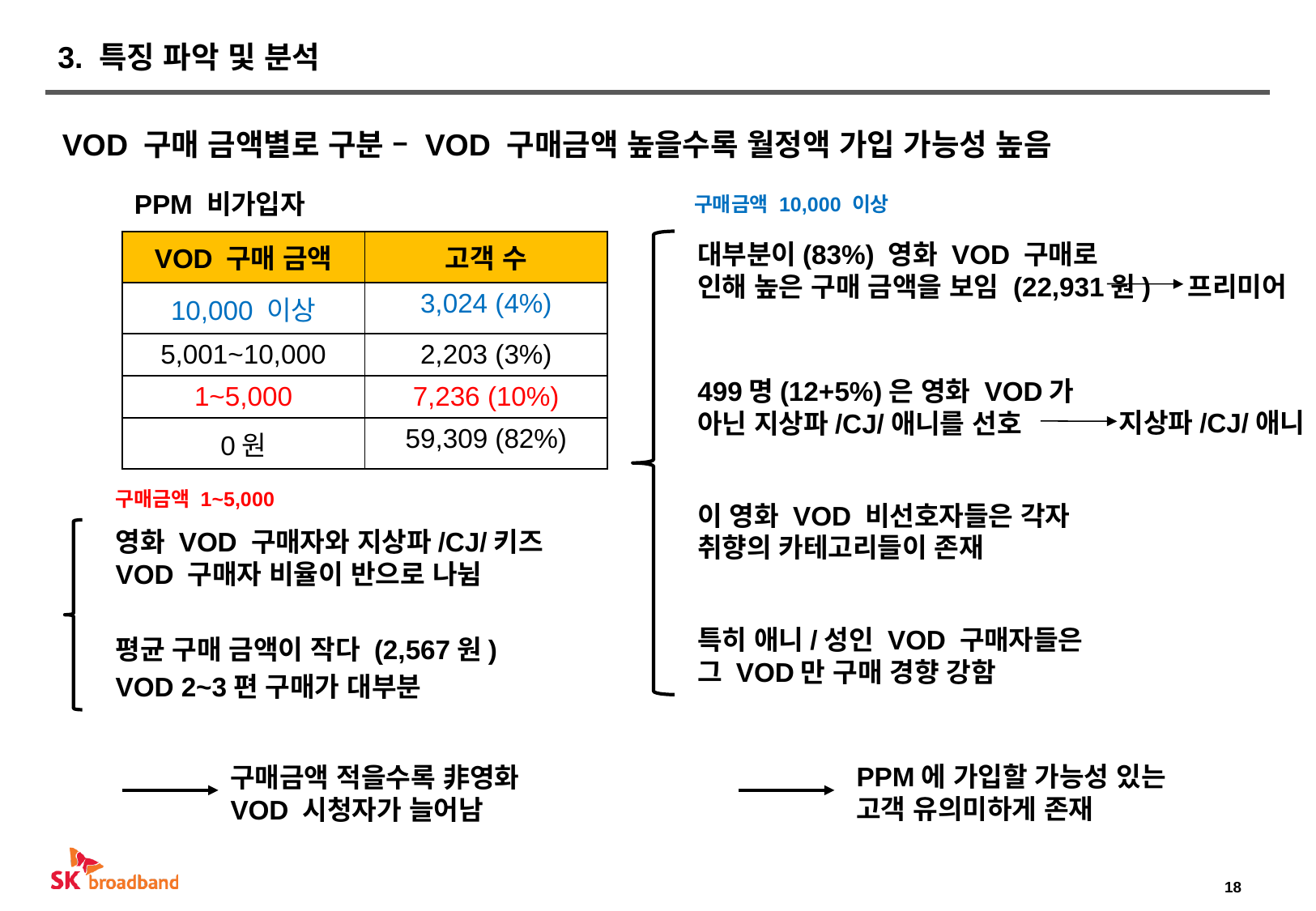

# 3. 특징 파악 및 분석
VOD 구매 금액별로 구분 – VOD 구매금액 높을수록 월정액 가입 가능성 높음
PPM 비가입자
구매금액 10,000 이상

대부분이(83%) 영화 VOD 구매로 인해 높은 구매 금액을 보임 (22,931원)
| VOD 구매 금액 | 고객 수 |
| --- | --- |
| 10,000 이상 | 3,024 (4%) |
| 5,001~10,000 | 2,203 (3%) |
| 1~5,000 | 7,236 (10%) |
| 0원 | 59,309 (82%) |
프리미어
499명(12+5%)은 영화 VOD가 아닌 지상파/CJ/애니를 선호
지상파/CJ/애니
구매금액 1~5,000
이 영화 VOD 비선호자들은 각자 취향의 카테고리들이 존재
영화 VOD 구매자와 지상파/CJ/키즈 VOD 구매자 비율이 반으로 나뉨

특히 애니/성인 VOD 구매자들은 그 VOD만 구매 경향 강함
평균 구매 금액이 작다 (2,567원)
VOD 2~3편 구매가 대부분
PPM에 가입할 가능성 있는 고객 유의미하게 존재
구매금액 적을수록 非영화 VOD 시청자가 늘어남